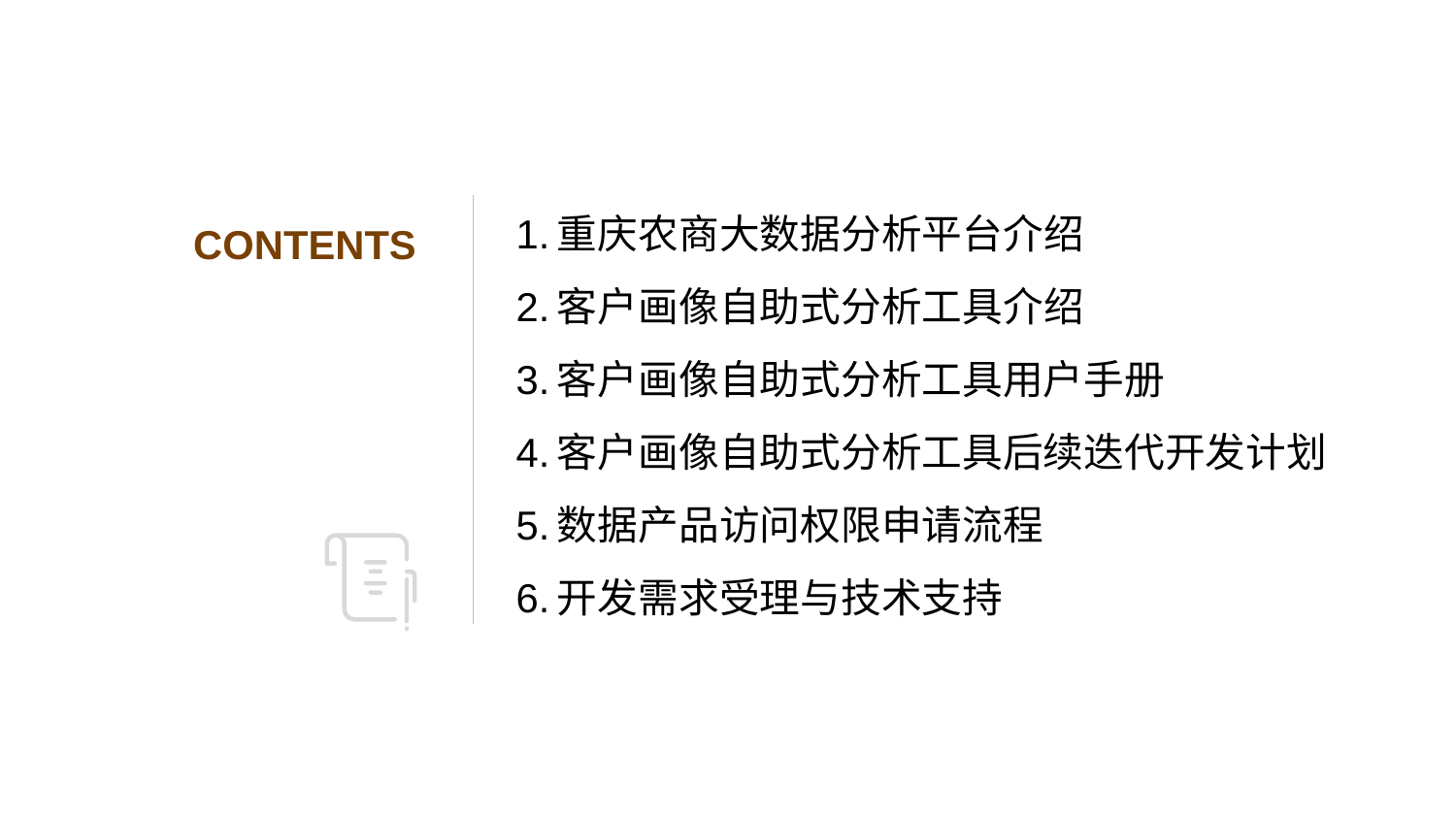

重庆农商大数据分析平台介绍
客户画像自助式分析工具介绍
客户画像自助式分析工具用户手册
客户画像自助式分析工具后续迭代开发计划
数据产品访问权限申请流程
开发需求受理与技术支持

CONTENTS